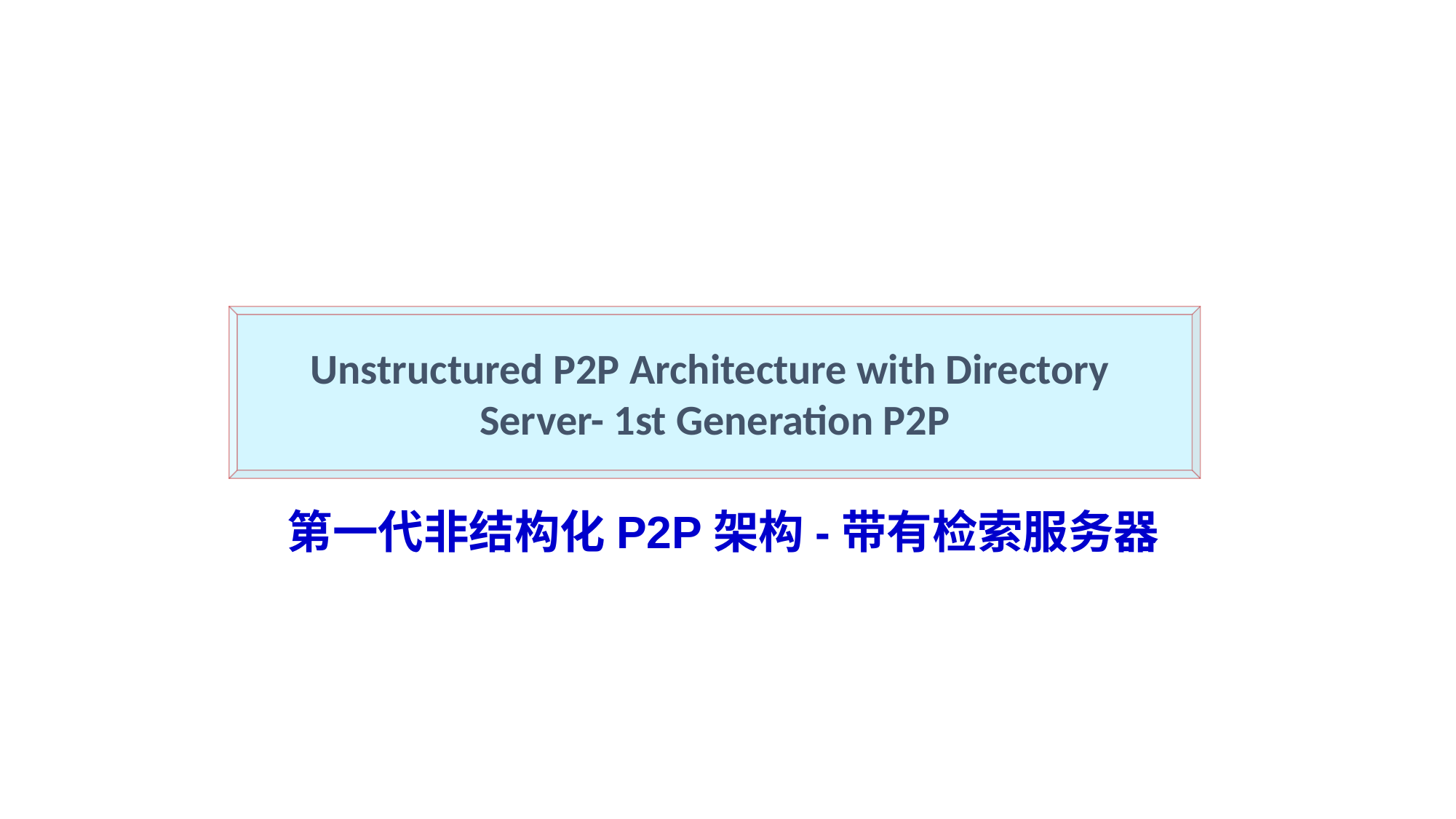

Unstructured P2P Architecture with Directory
Server- 1st Generation P2P
第一代非结构化P2P架构-带有检索服务器